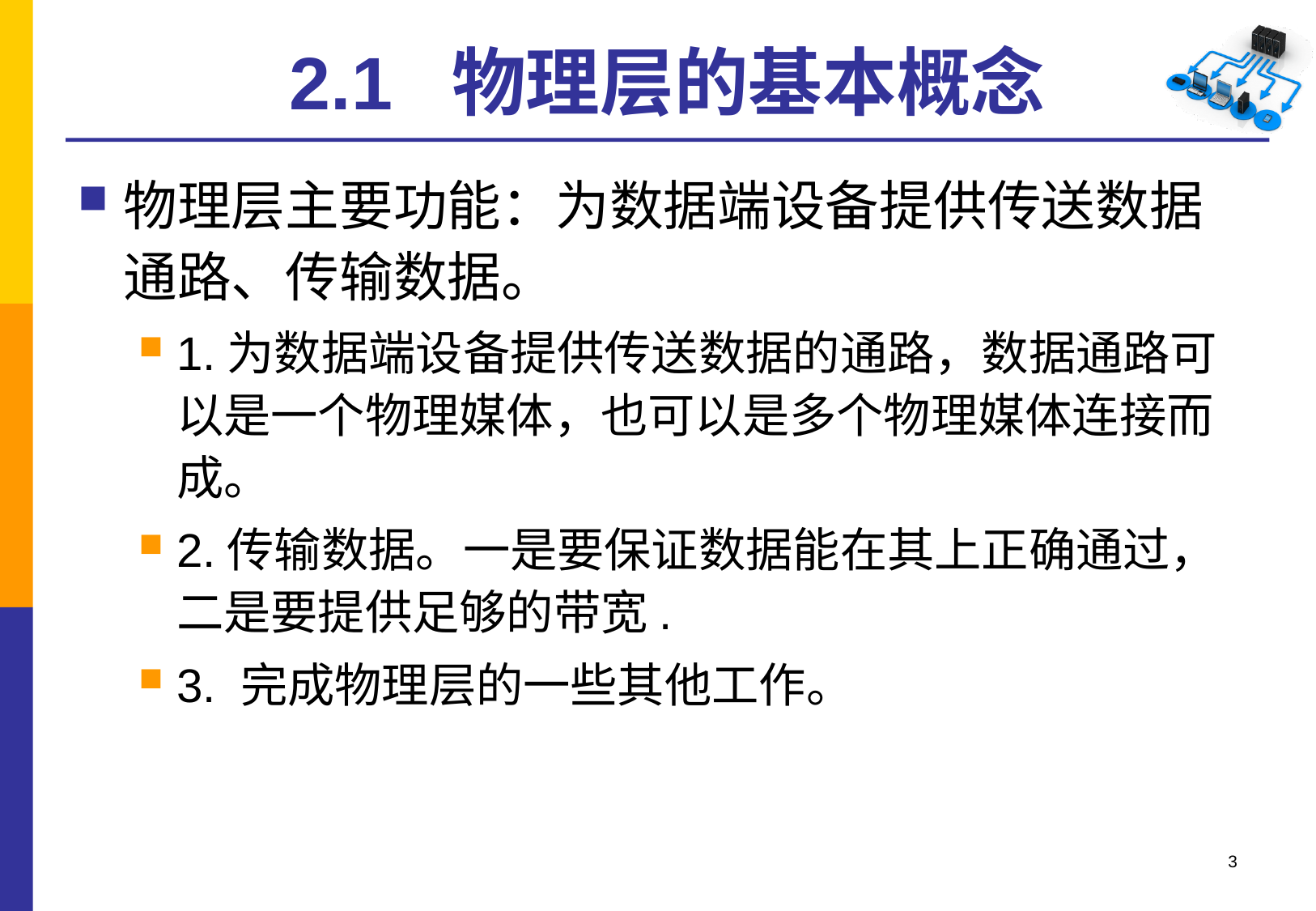

# 2.1  物理层的基本概念
物理层主要功能：为数据端设备提供传送数据通路、传输数据。
1.为数据端设备提供传送数据的通路，数据通路可以是一个物理媒体，也可以是多个物理媒体连接而成。
2.传输数据。一是要保证数据能在其上正确通过，二是要提供足够的带宽.
3. 完成物理层的一些其他工作。
3